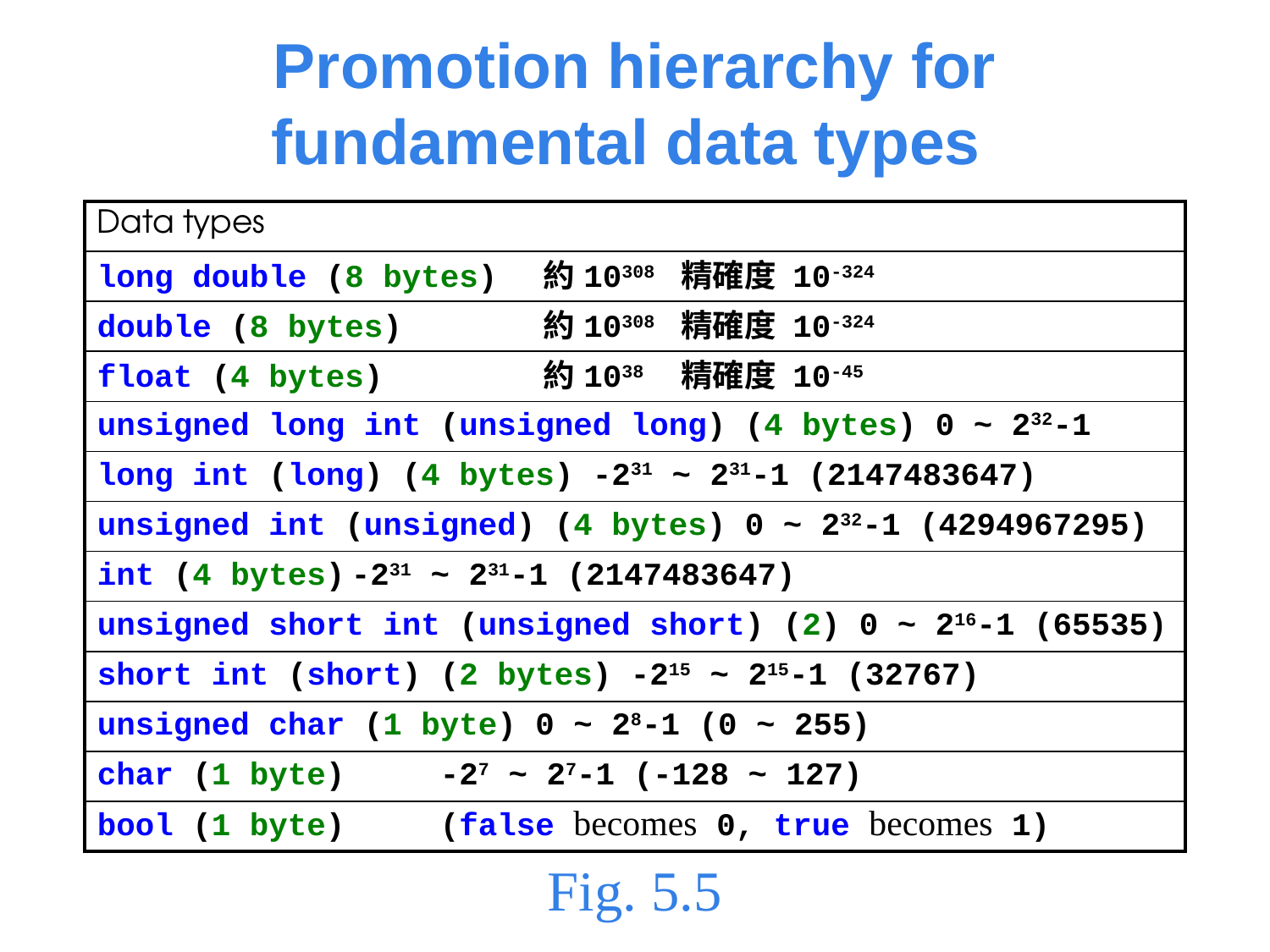

# Promotion hierarchy for fundamental data types
| Data types |
| --- |
| long double (8 bytes) 約10308 精確度 10-324 |
| double (8 bytes) 約10308 精確度 10-324 |
| float (4 bytes) 約1038 精確度 10-45 |
| unsigned long int (unsigned long) (4 bytes) 0 ~ 232-1 |
| long int (long) (4 bytes) -231 ~ 231-1 (2147483647) |
| unsigned int (unsigned) (4 bytes) 0 ~ 232-1 (4294967295) |
| int (4 bytes) -231 ~ 231-1 (2147483647) |
| unsigned short int (unsigned short) (2) 0 ~ 216-1 (65535) |
| short int (short) (2 bytes) -215 ~ 215-1 (32767) |
| unsigned char (1 byte) 0 ~ 28-1 (0 ~ 255) |
| char (1 byte) -27 ~ 27-1 (-128 ~ 127) |
| bool (1 byte) (false becomes 0, true becomes 1) |
Fig. 5.5